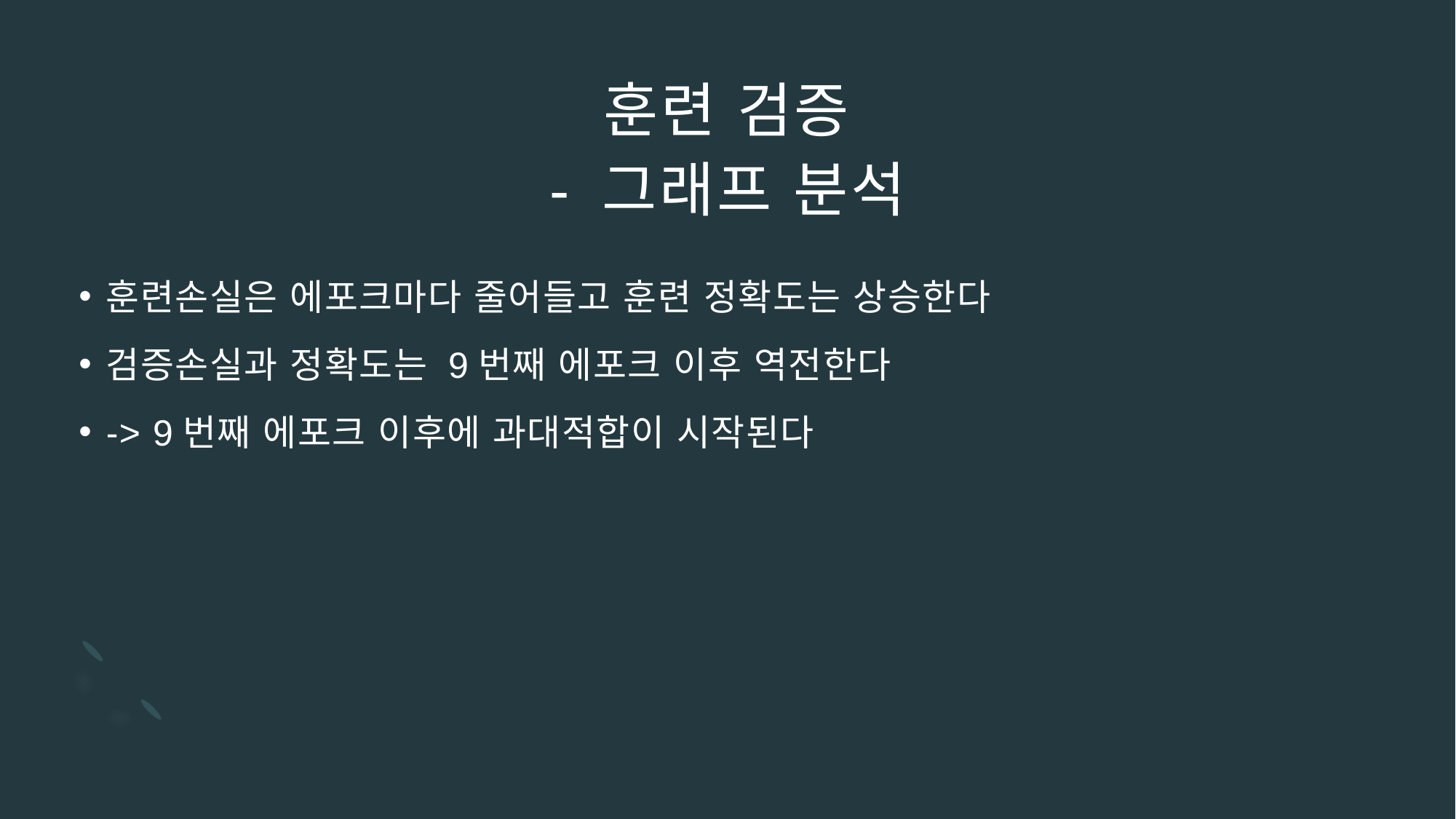

# 훈련 검증 - 그래프 분석

훈련손실은 에포크마다 줄어들고 훈련 정확도는 상승한다
검증손실과 정확도는 9번째 에포크 이후 역전한다
-> 9번째 에포크 이후에 과대적합이 시작된다